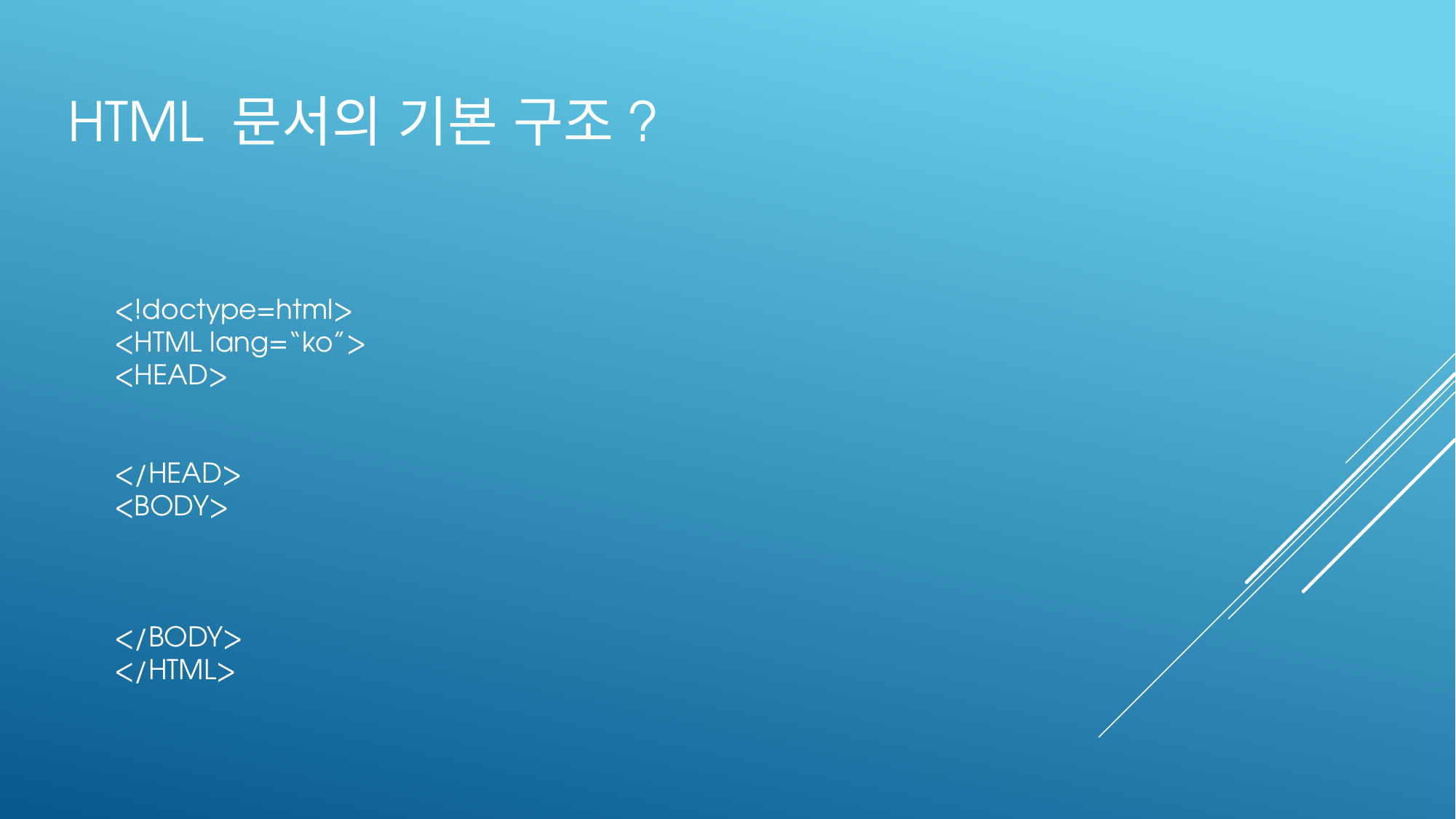

# HTML 문서의 기본 구조?
<!doctype=html>
<HTML lang=“ko”>
<HEAD>

</HEAD>
<BODY>

</BODY>
</HTML>